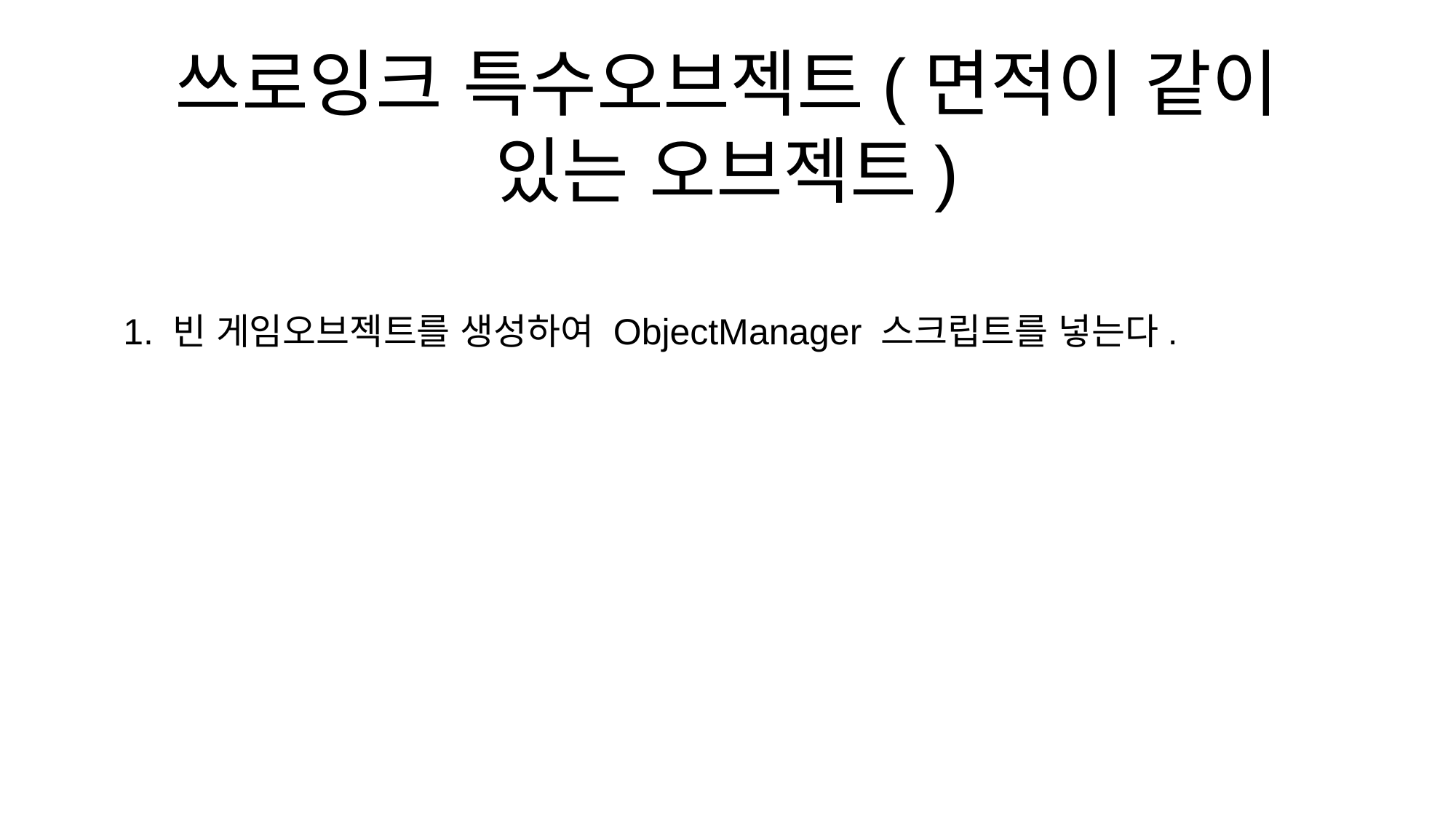

쓰로잉크 특수오브젝트(면적이 같이 있는 오브젝트)
1. 빈 게임오브젝트를 생성하여 ObjectManager 스크립트를 넣는다.